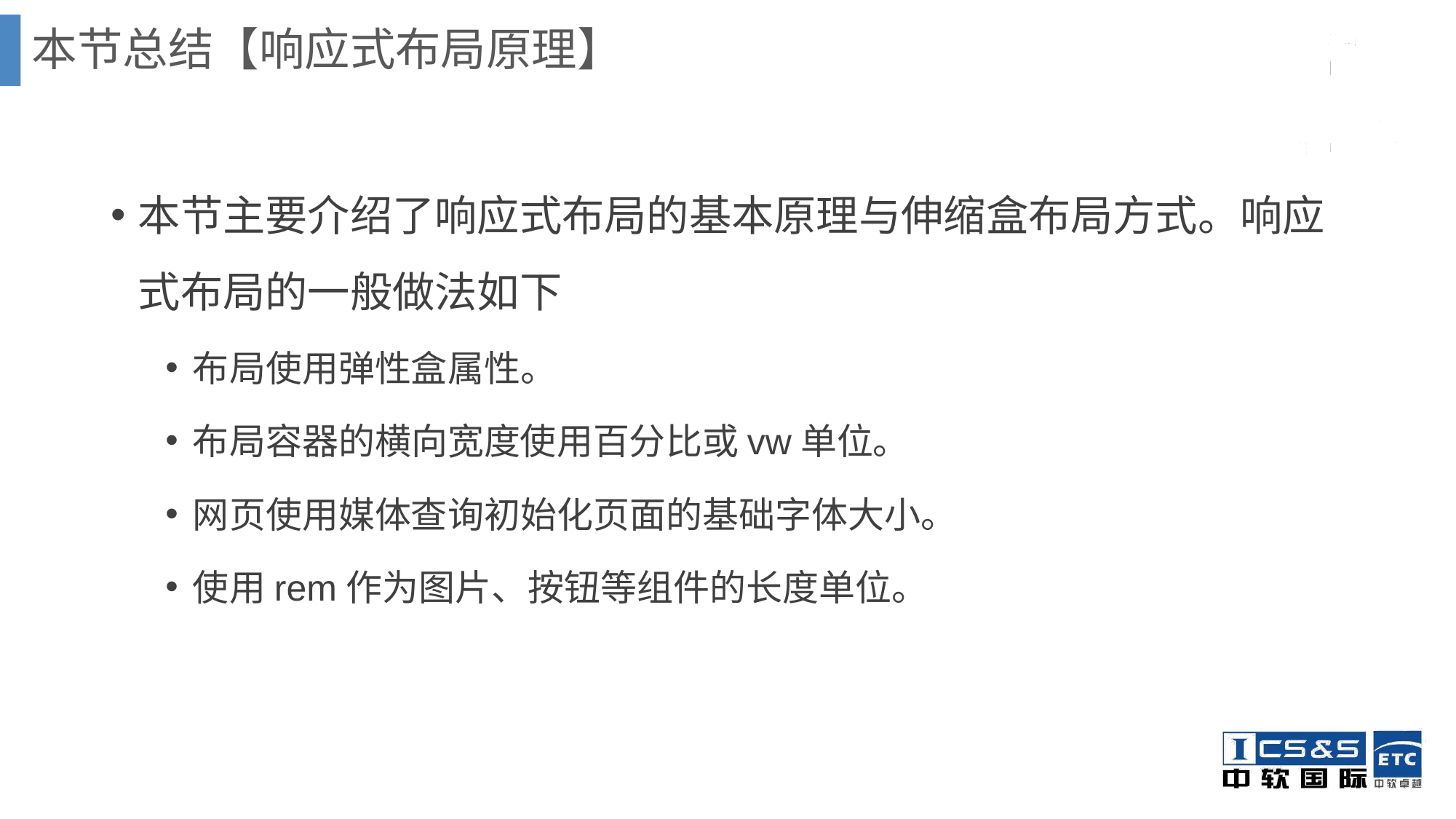

# 本节总结【响应式布局原理】
本节主要介绍了响应式布局的基本原理与伸缩盒布局方式。响应式布局的一般做法如下
布局使用弹性盒属性。
布局容器的横向宽度使用百分比或vw单位。
网页使用媒体查询初始化页面的基础字体大小。
使用rem作为图片、按钮等组件的长度单位。